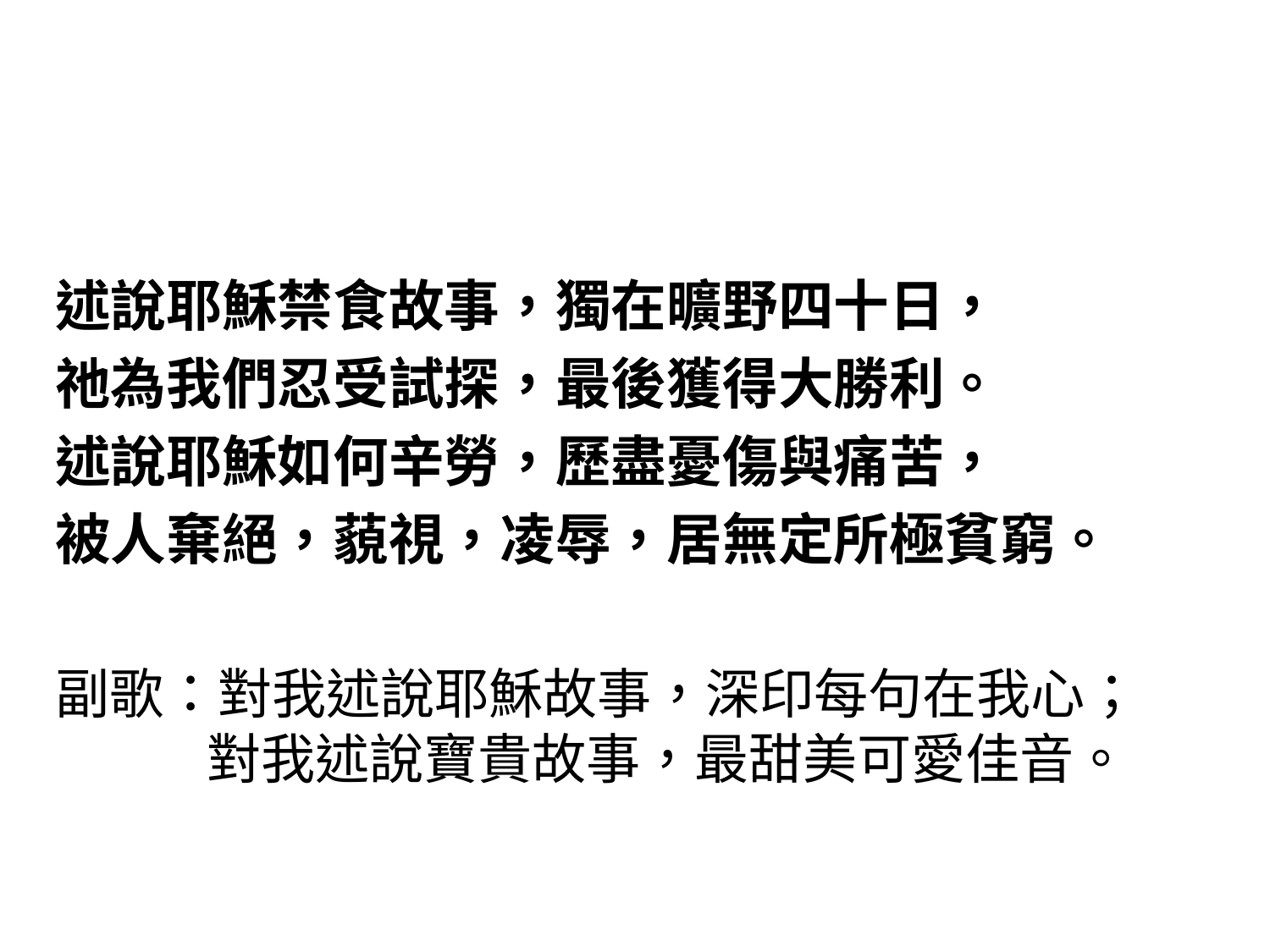

#
述說耶穌禁食故事，獨在曠野四十日，
祂為我們忍受試探，最後獲得大勝利。
述說耶穌如何辛勞，歷盡憂傷與痛苦，
被人棄絕，藐視，凌辱，居無定所極貧窮。

副歌：對我述說耶穌故事，深印每句在我心；
　　對我述說寶貴故事，最甜美可愛佳音。